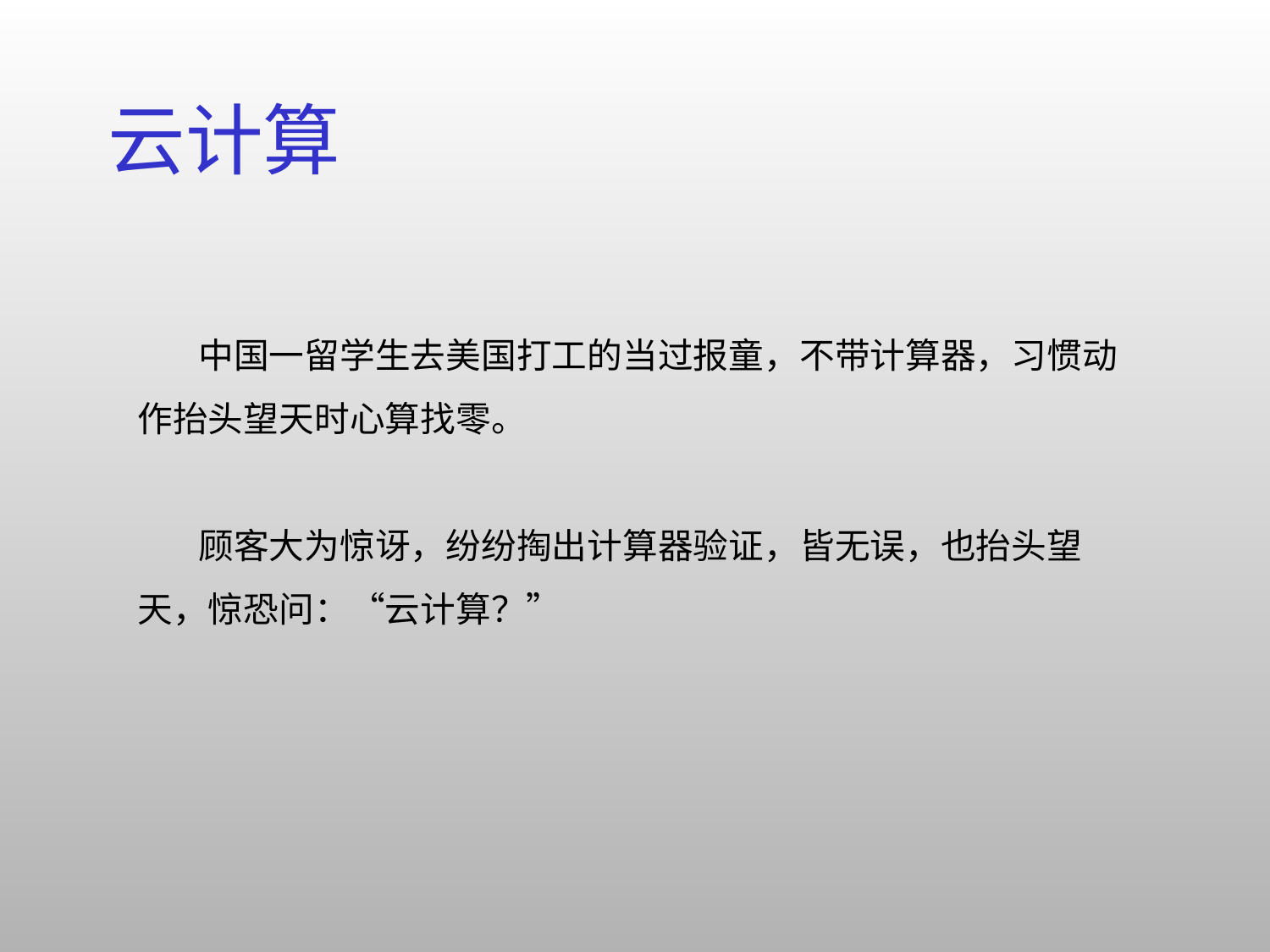

# 云计算
中国一留学生去美国打工的当过报童，不带计算器，习惯动作抬头望天时心算找零。

顾客大为惊讶，纷纷掏出计算器验证，皆无误，也抬头望天，惊恐问：“云计算？”